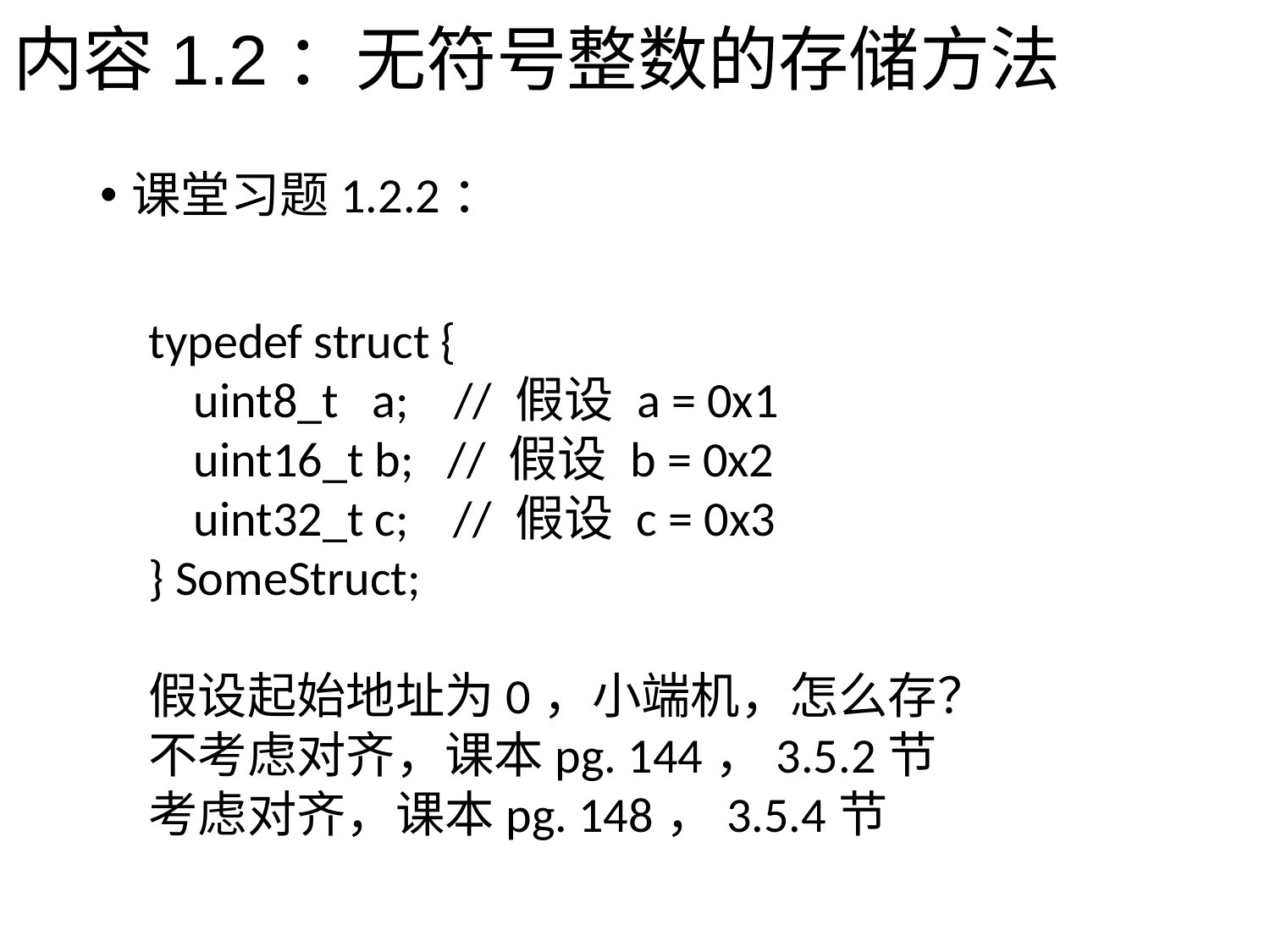

# 内容1.2：无符号整数的存储方法
课堂习题1.2.2：
typedef struct {
    uint8_t   a;    // 假设 a = 0x1
    uint16_t b;   // 假设 b = 0x2
    uint32_t c;    // 假设 c = 0x3
} SomeStruct;

假设起始地址为0，小端机，怎么存？
不考虑对齐，课本pg. 144，3.5.2节
考虑对齐，课本pg. 148，3.5.4节